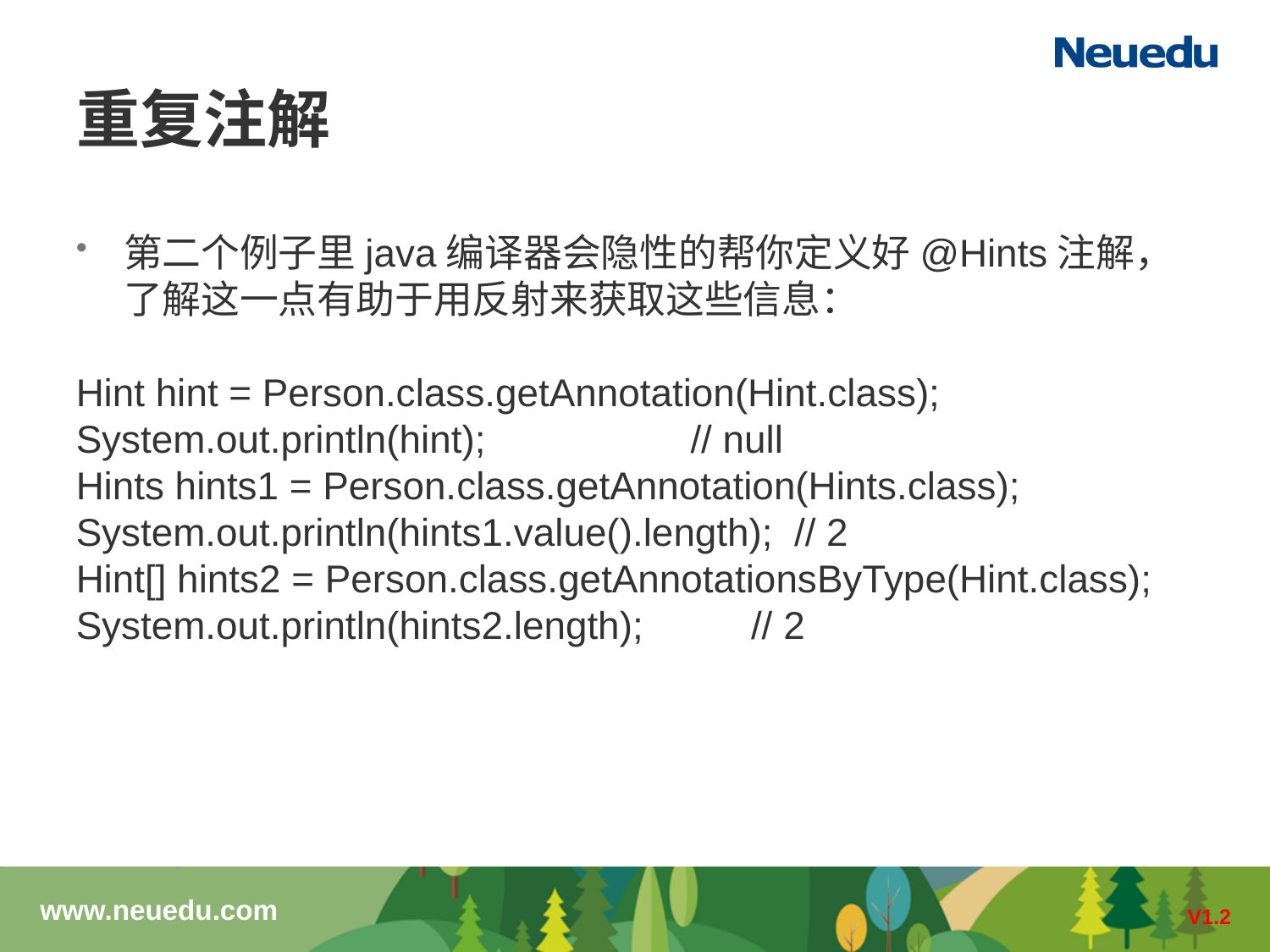

# 重复注解
第二个例子里java编译器会隐性的帮你定义好@Hints注解，了解这一点有助于用反射来获取这些信息：

Hint hint = Person.class.getAnnotation(Hint.class);
System.out.println(hint);                   // null
Hints hints1 = Person.class.getAnnotation(Hints.class);
System.out.println(hints1.value().length);  // 2
Hint[] hints2 = Person.class.getAnnotationsByType(Hint.class);
System.out.println(hints2.length);          // 2